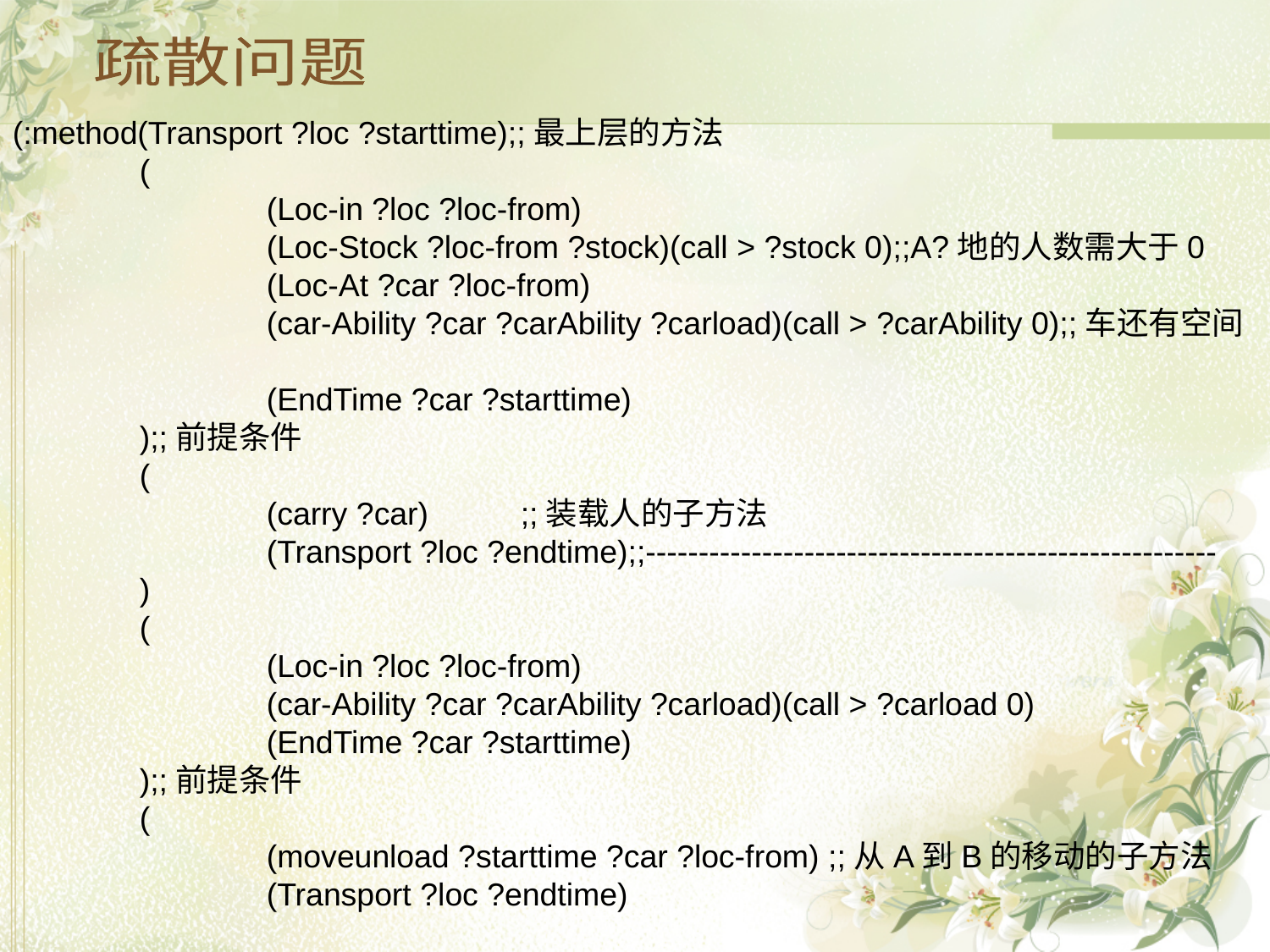

疏散问题
(:method(Transport ?loc ?starttime);;最上层的方法
	(
		(Loc-in ?loc ?loc-from)
		(Loc-Stock ?loc-from ?stock)(call > ?stock 0);;A?地的人数需大于0
		(Loc-At ?car ?loc-from)
		(car-Ability ?car ?carAbility ?carload)(call > ?carAbility 0);;车还有空间
		(EndTime ?car ?starttime)
	);;前提条件
	(
		(carry ?car)	;;装载人的子方法
		(Transport ?loc ?endtime);;------------------------------------------------------
	)
	(
		(Loc-in ?loc ?loc-from)
		(car-Ability ?car ?carAbility ?carload)(call > ?carload 0)
		(EndTime ?car ?starttime)
	);;前提条件
	(
		(moveunload ?starttime ?car ?loc-from) ;;从A到B的移动的子方法
		(Transport ?loc ?endtime)

	)